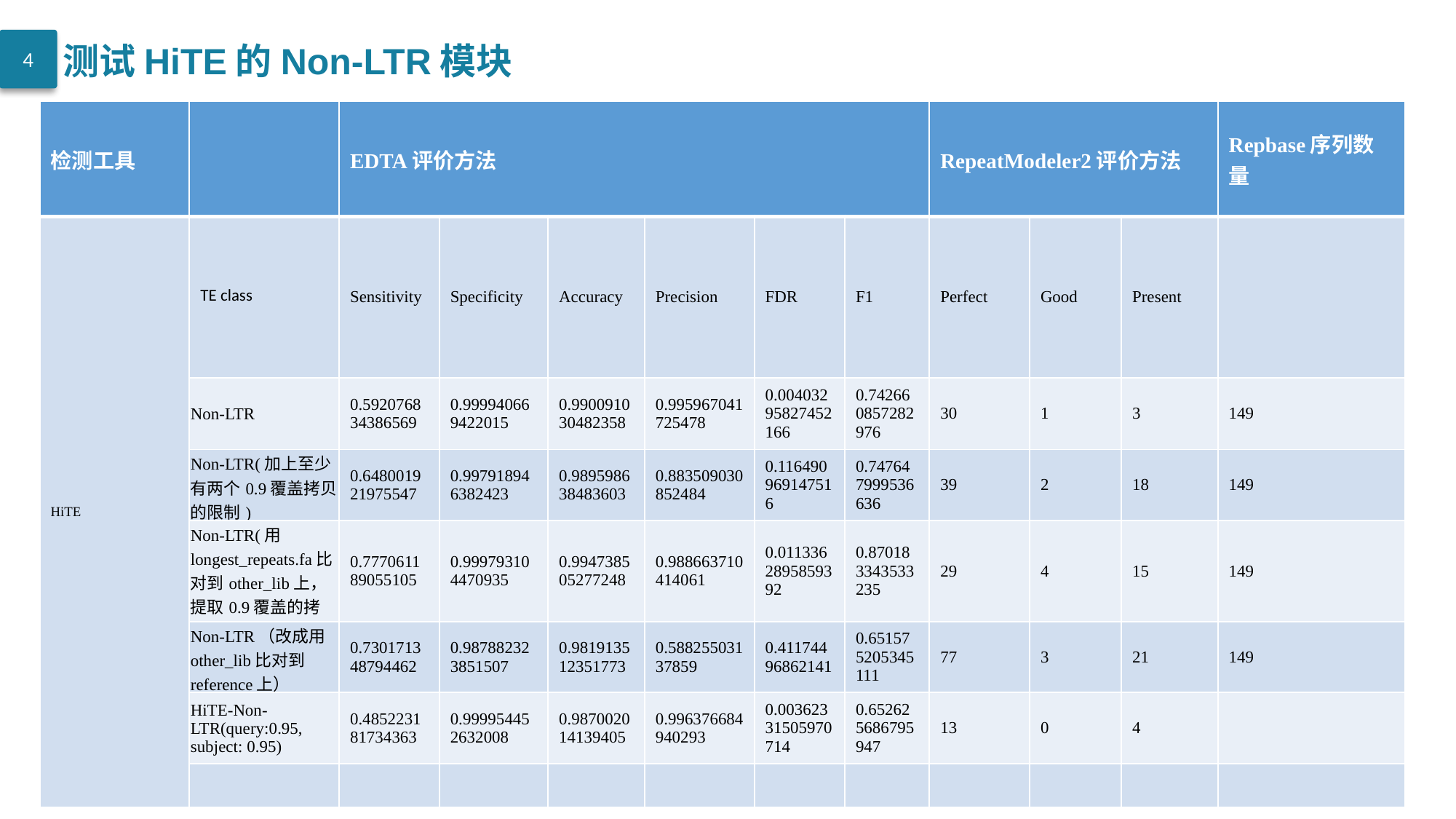

4
测试HiTE的Non-LTR模块
| 检测工具 |  | EDTA评价方法 |  |  |  |  |  | RepeatModeler2评价方法 |  |  | Repbase序列数量 |
| --- | --- | --- | --- | --- | --- | --- | --- | --- | --- | --- | --- |
| HiTE | TE class | Sensitivity | Specificity | Accuracy | Precision | FDR | F1 | Perfect | Good | Present |  |
|  | Non-LTR | 0.592076834386569 | 0.999940669422015 | 0.990091030482358 | 0.995967041725478 | 0.00403295827452166 | 0.742660857282976 | 30 | 1 | 3 | 149 |
|  | Non-LTR(加上至少有两个0.9覆盖拷贝的限制) | 0.648001921975547 | 0.997918946382423 | 0.989598638483603 | 0.883509030852484 | 0.116490969147516 | 0.747647999536636 | 39 | 2 | 18 | 149 |
|  | Non-LTR(用longest\_repeats.fa比对到other\_lib上，提取0.9覆盖的拷贝) | 0.777061189055105 | 0.999793104470935 | 0.994738505277248 | 0.988663710414061 | 0.0113362895859392 | 0.870183343533235 | 29 | 4 | 15 | 149 |
|  | Non-LTR（改成用other\_lib比对到reference上） | 0.730171348794462 | 0.987882323851507 | 0.981913512351773 | 0.58825503137859 | 0.41174496862141 | 0.651575205345111 | 77 | 3 | 21 | 149 |
|  | HiTE-Non-LTR(query:0.95, subject: 0.95) | 0.485223181734363 | 0.999954452632008 | 0.987002014139405 | 0.996376684940293 | 0.00362331505970714 | 0.652625686795947 | 13 | 0 | 4 |  |
|  |  |  |  |  |  |  |  |  |  |  |  |